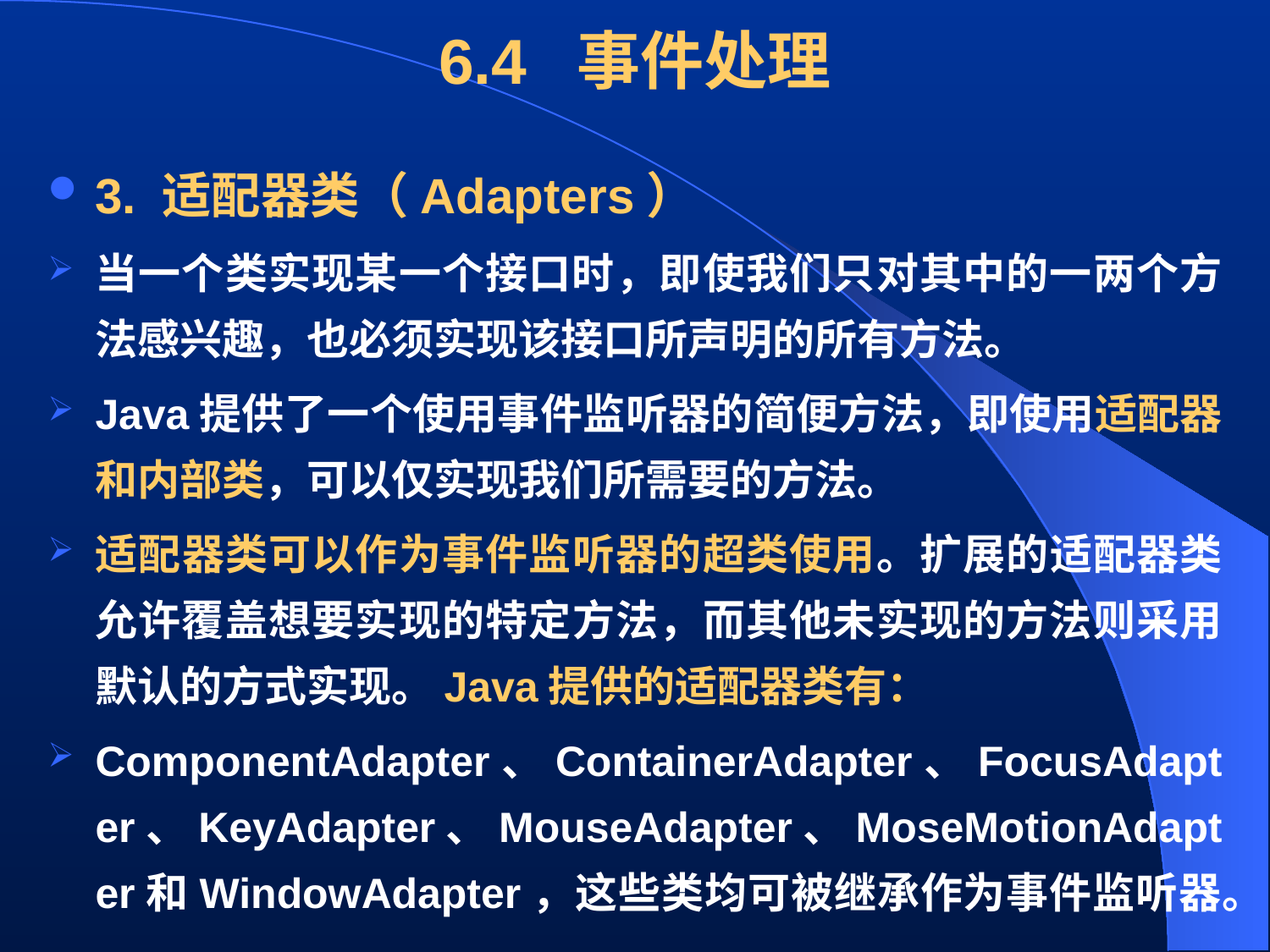

# 6.4  事件处理
3. 适配器类（Adapters）
当一个类实现某一个接口时，即使我们只对其中的一两个方法感兴趣，也必须实现该接口所声明的所有方法。
Java提供了一个使用事件监听器的简便方法，即使用适配器和内部类，可以仅实现我们所需要的方法。
适配器类可以作为事件监听器的超类使用。扩展的适配器类允许覆盖想要实现的特定方法，而其他未实现的方法则采用默认的方式实现。Java提供的适配器类有：
ComponentAdapter、ContainerAdapter、FocusAdapter、KeyAdapter、MouseAdapter、MoseMotionAdapter和WindowAdapter，这些类均可被继承作为事件监听器。